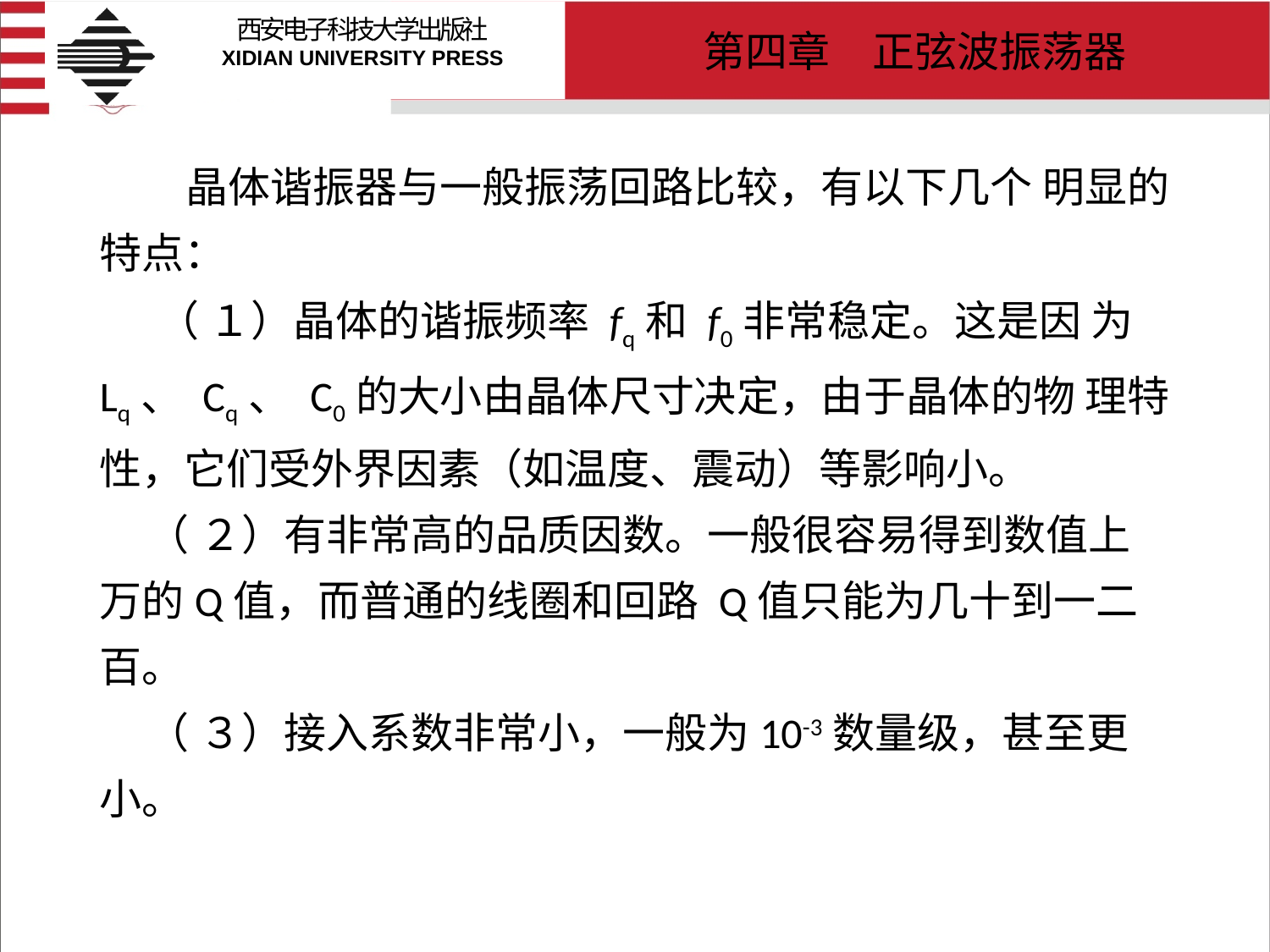

# 晶体谐振器与一般振荡回路比较，有以下几个 明显的特点： （ １）晶体的谐振频率 fq和 f0非常稳定。这是因 为 Lq、 Cq、 C0的大小由晶体尺寸决定，由于晶体的物 理特性，它们受外界因素（如温度、震动）等影响小。 （ ２）有非常高的品质因数。一般很容易得到数值上万的Q值，而普通的线圈和回路 Q值只能为几十到一二百。 （ ３）接入系数非常小，一般为10-3数量级，甚至更小。